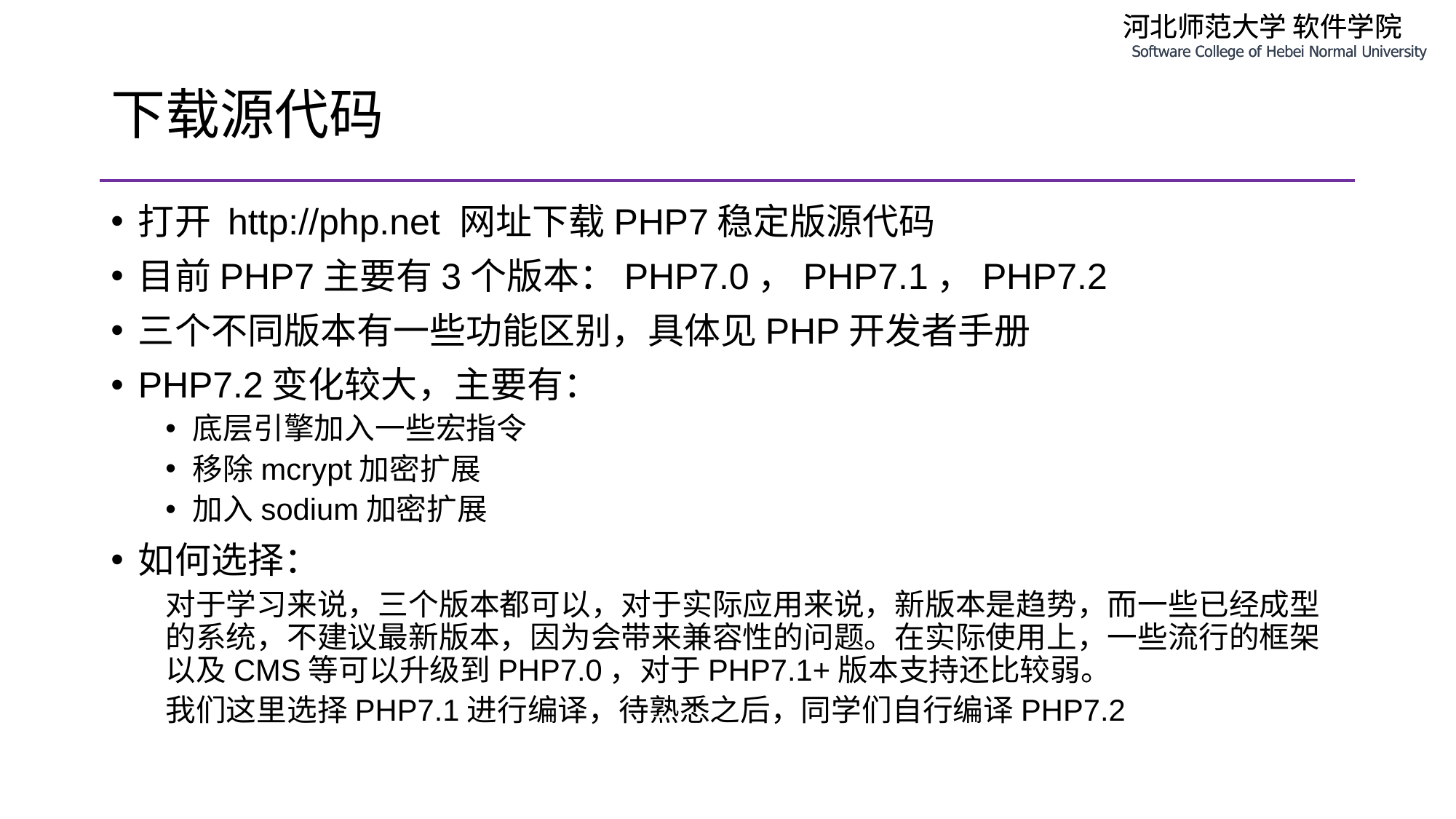

# 下载源代码
打开 http://php.net 网址下载PHP7稳定版源代码
目前PHP7主要有3个版本：PHP7.0，PHP7.1，PHP7.2
三个不同版本有一些功能区别，具体见PHP开发者手册
PHP7.2变化较大，主要有：
底层引擎加入一些宏指令
移除mcrypt加密扩展
加入sodium加密扩展
如何选择：
对于学习来说，三个版本都可以，对于实际应用来说，新版本是趋势，而一些已经成型的系统，不建议最新版本，因为会带来兼容性的问题。在实际使用上，一些流行的框架以及CMS等可以升级到PHP7.0，对于PHP7.1+版本支持还比较弱。
我们这里选择PHP7.1进行编译，待熟悉之后，同学们自行编译PHP7.2